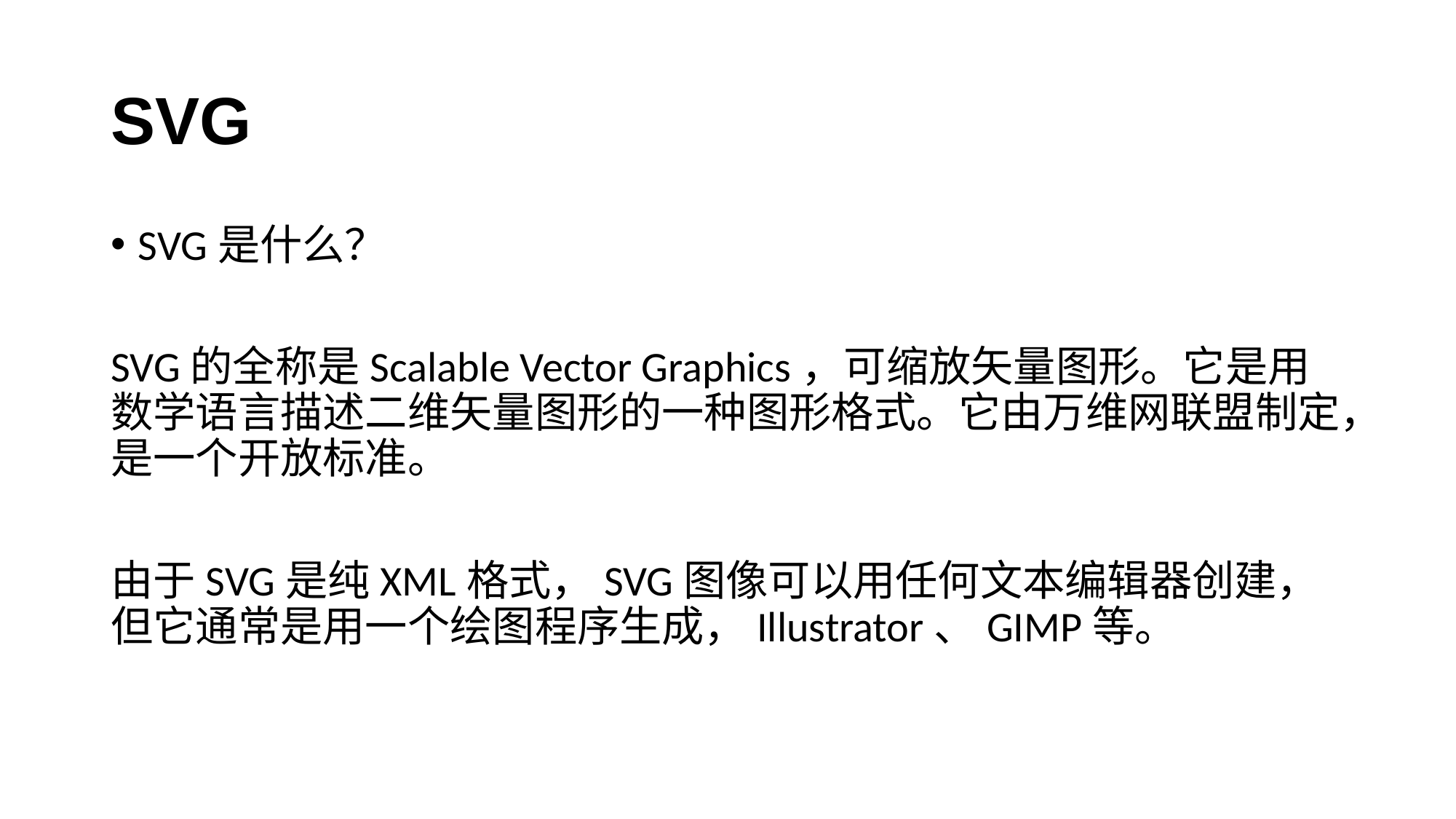

# SVG
SVG是什么？

SVG的全称是Scalable Vector Graphics，可缩放矢量图形。它是用数学语言描述二维矢量图形的一种图形格式。它由万维网联盟制定，是一个开放标准。

由于SVG是纯XML格式，SVG图像可以用任何文本编辑器创建，但它通常是用一个绘图程序生成，Illustrator、GIMP等。